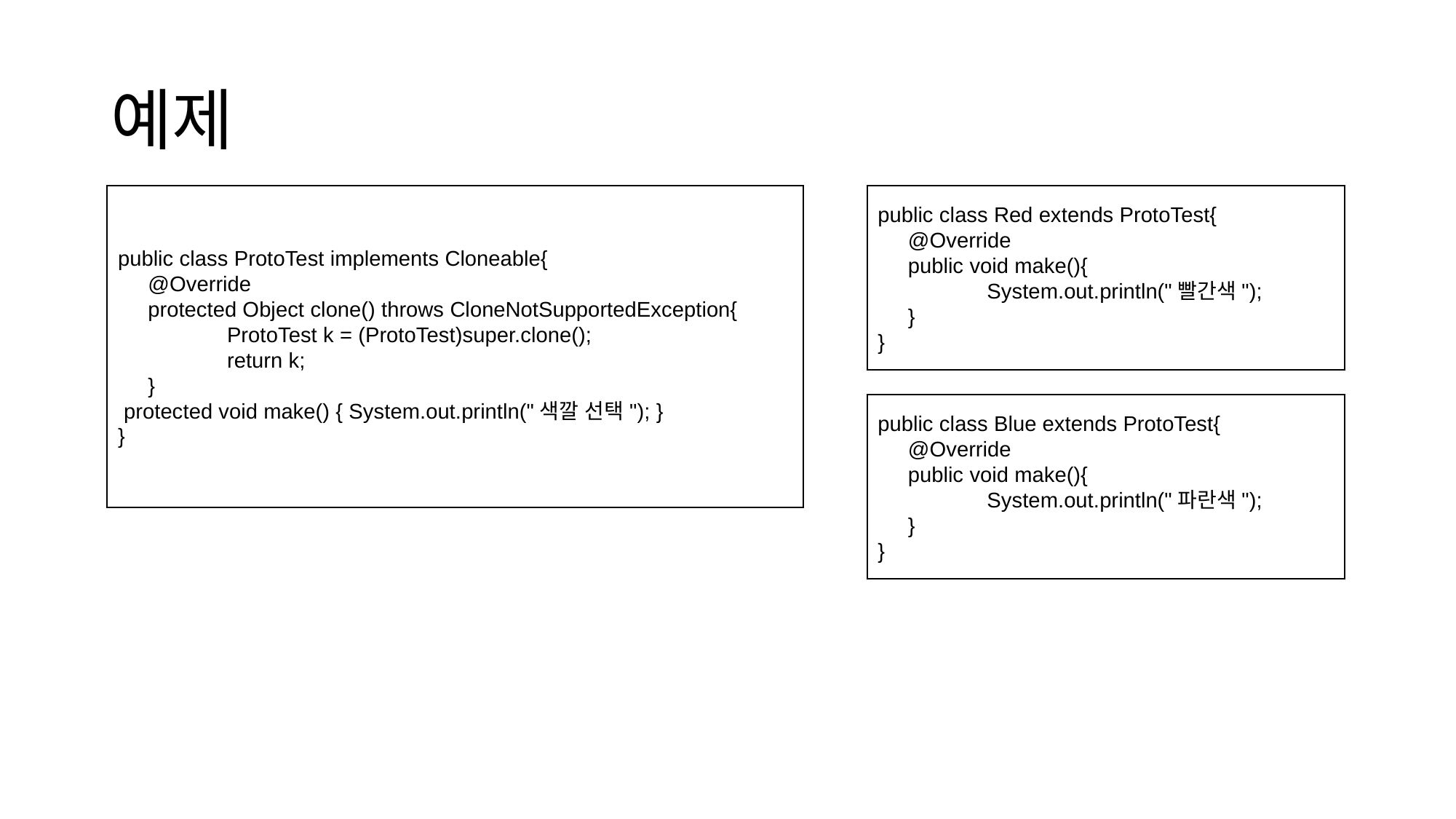

# 예제
public class ProtoTest implements Cloneable{
     @Override
     protected Object clone() throws CloneNotSupportedException{
	ProtoTest k = (ProtoTest)super.clone();
	return k;
     }
 protected void make() { System.out.println("색깔 선택"); }
}
public class Red extends ProtoTest{
     @Override
     public void make(){
	System.out.println("빨간색");
     }
}
public class Blue extends ProtoTest{
     @Override
     public void make(){
 	System.out.println("파란색");
     }
}